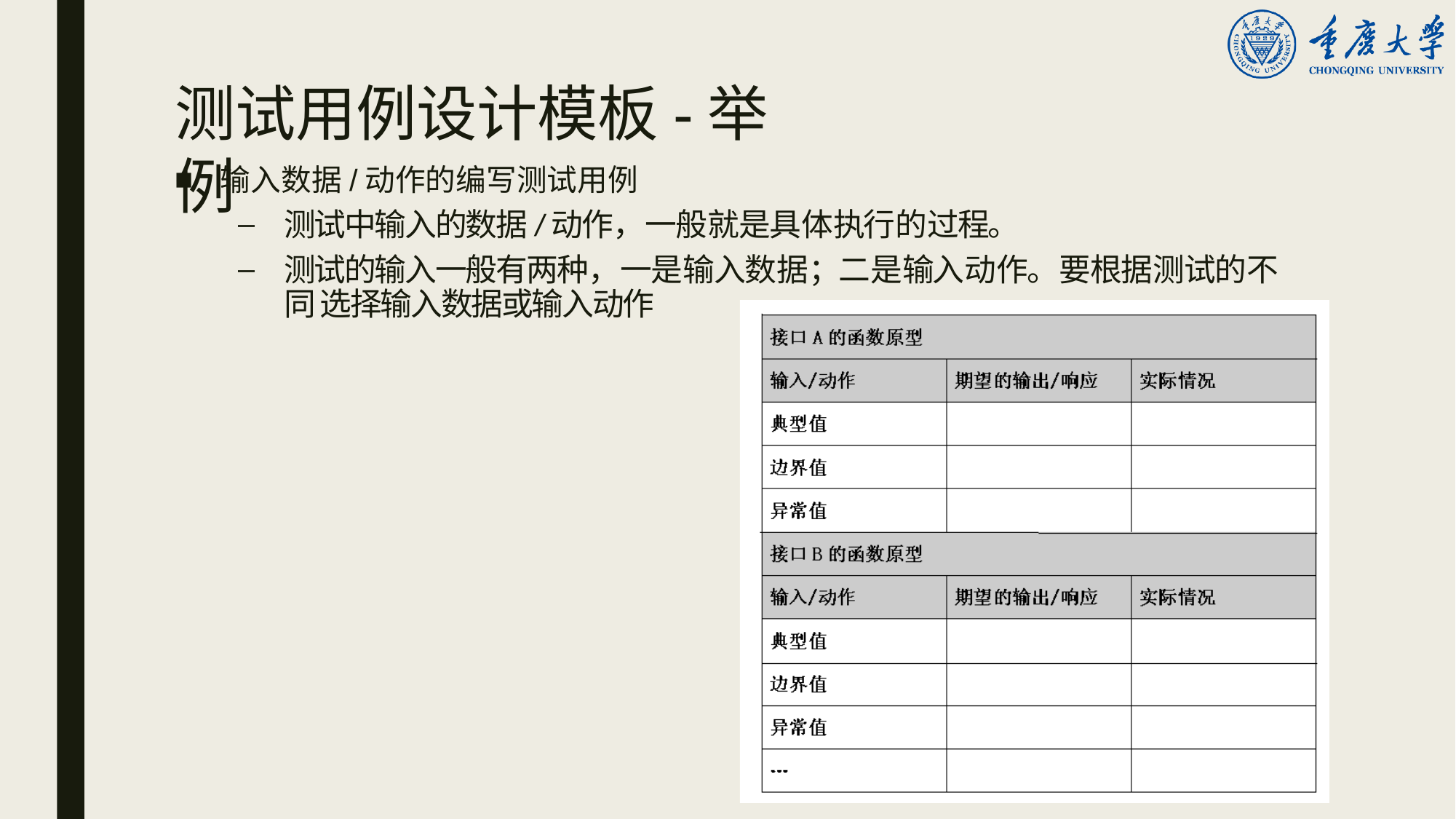

# 测试用例设计模板-举例
输入数据/动作的编写测试用例
测试中输入的数据/动作，一般就是具体执行的过程。
测试的输入一般有两种，一是输入数据；二是输入动作。要根据测试的不同 选择输入数据或输入动作